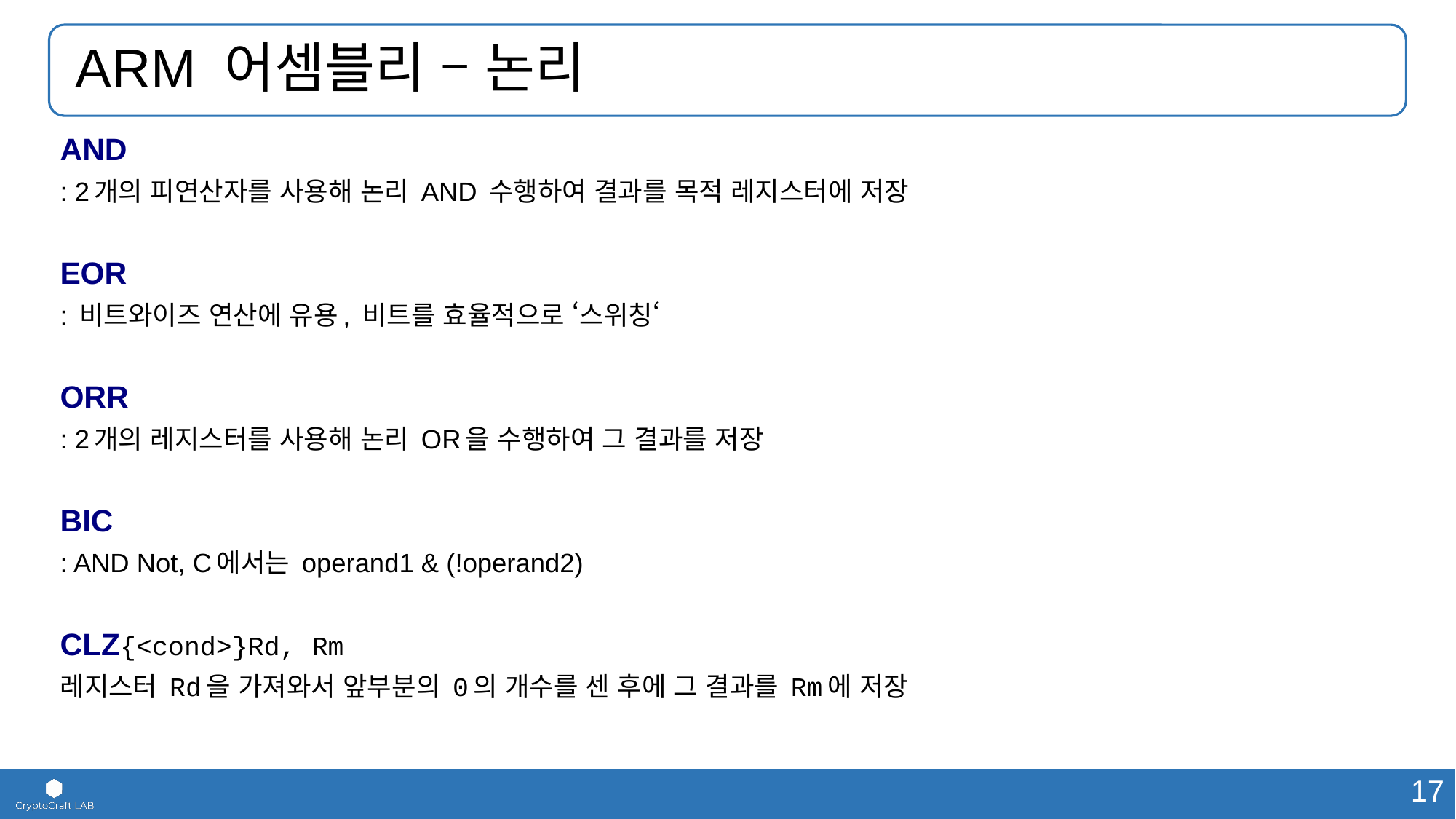

# ARM 어셈블리 – 논리
AND
: 2개의 피연산자를 사용해 논리 AND 수행하여 결과를 목적 레지스터에 저장

EOR
: 비트와이즈 연산에 유용, 비트를 효율적으로 ‘스위칭‘

ORR
: 2개의 레지스터를 사용해 논리 OR을 수행하여 그 결과를 저장

BIC
: AND Not, C에서는 operand1 & (!operand2)

CLZ{<cond>}Rd, Rm
레지스터 Rd을 가져와서 앞부분의 0의 개수를 센 후에 그 결과를 Rm에 저장